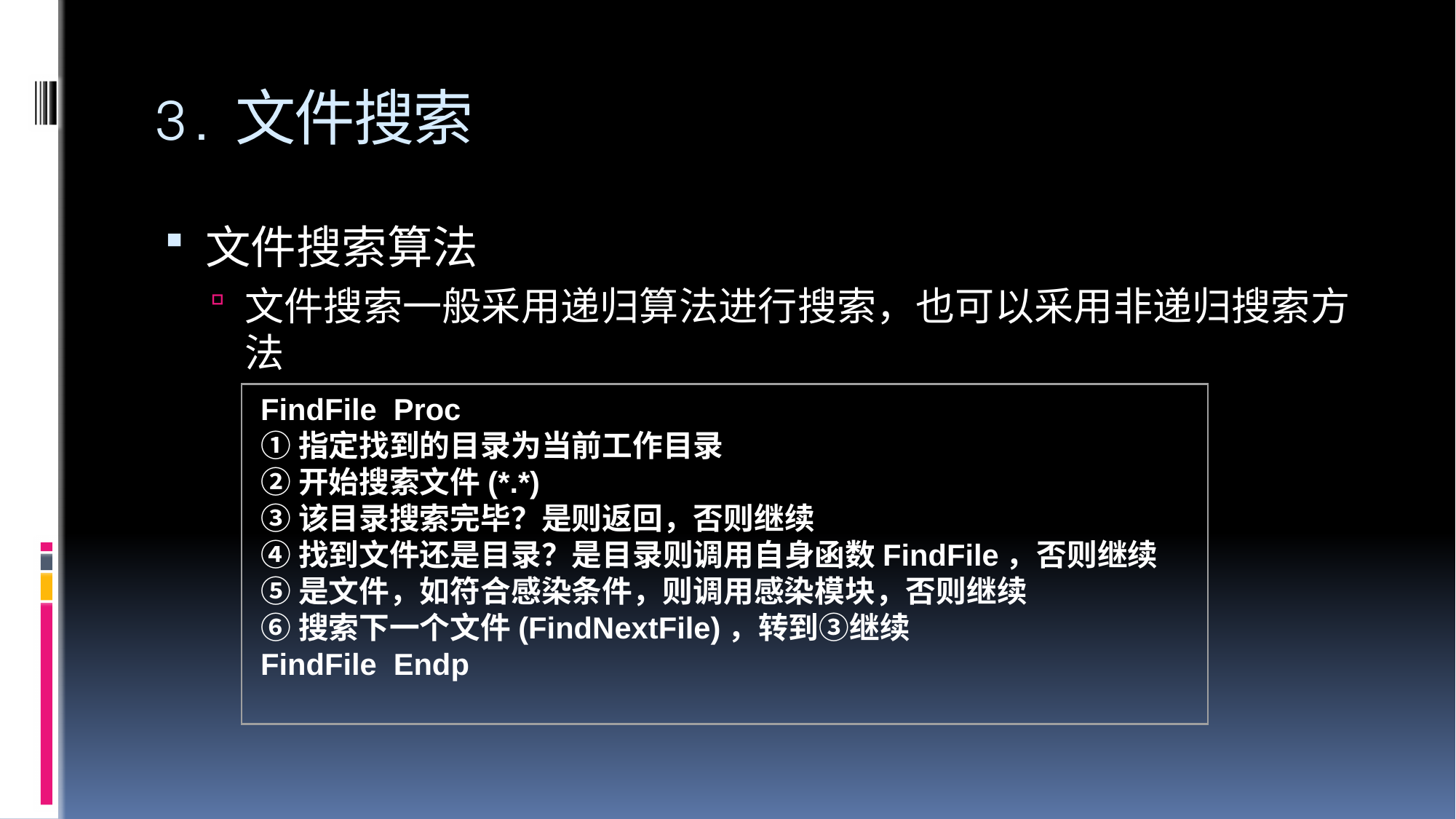

# 3.文件搜索
文件搜索算法
文件搜索一般采用递归算法进行搜索，也可以采用非递归搜索方法

FindFile  Proc
①指定找到的目录为当前工作目录
②开始搜索文件(*.*)
③该目录搜索完毕？是则返回，否则继续
④找到文件还是目录？是目录则调用自身函数FindFile，否则继续
⑤是文件，如符合感染条件，则调用感染模块，否则继续
⑥搜索下一个文件(FindNextFile)，转到③继续
FindFile  Endp